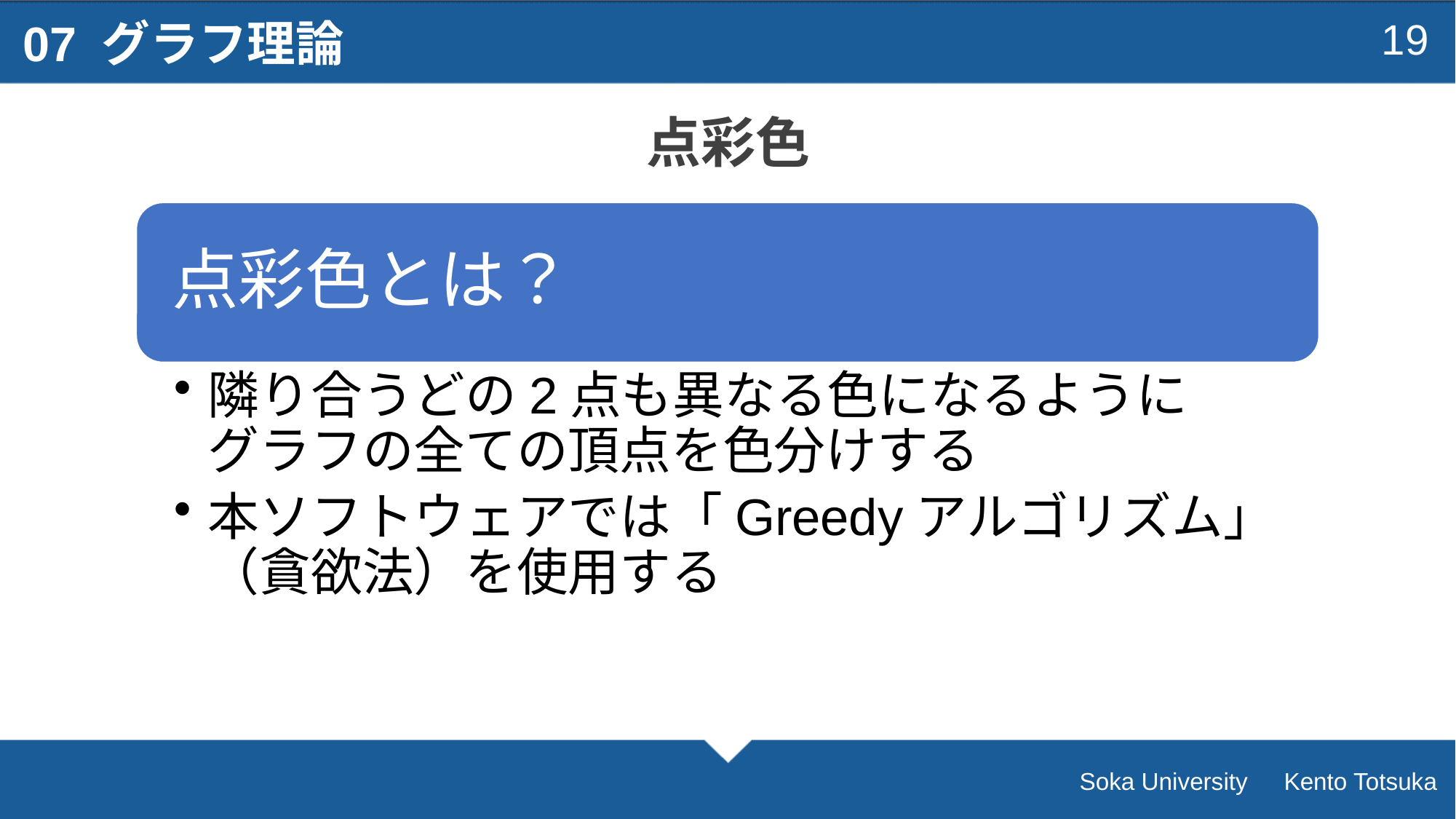

07 グラフ理論
19
点彩色
点彩色とは？
隣り合うどの2点も異なる色になるように
グラフの全ての頂点を色分けする
本ソフトウェアでは「Greedyアルゴリズム」（貪欲法）を使用する
Soka University　Kento Totsuka